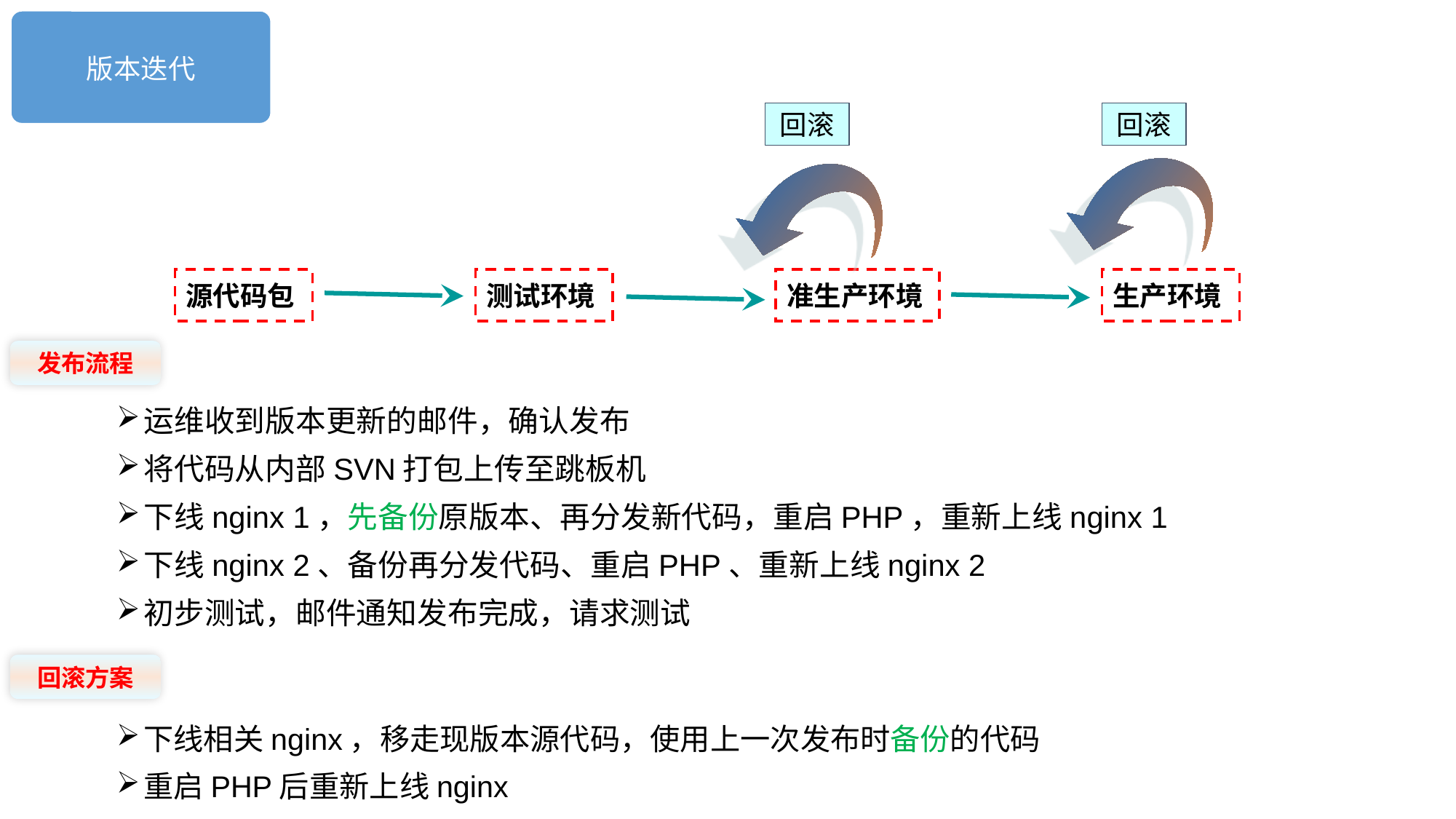

版本迭代
回滚
回滚

源代码包
测试环境
准生产环境
生产环境

发布流程
运维收到版本更新的邮件，确认发布
将代码从内部SVN打包上传至跳板机
下线nginx 1，先备份原版本、再分发新代码，重启PHP，重新上线nginx 1
下线nginx 2、备份再分发代码、重启PHP、重新上线nginx 2
初步测试，邮件通知发布完成，请求测试
回滚方案
下线相关nginx，移走现版本源代码，使用上一次发布时备份的代码
重启PHP后重新上线nginx